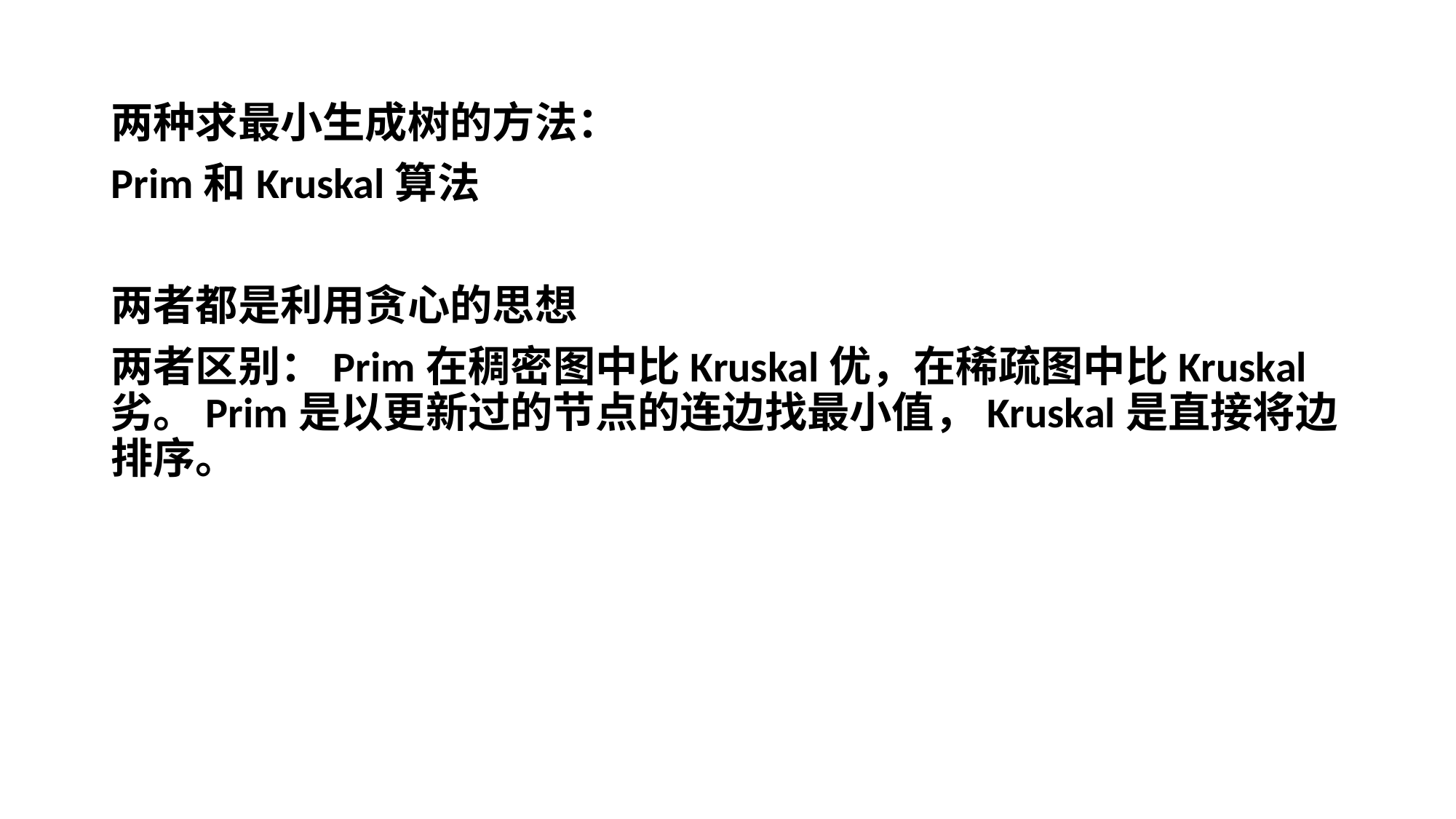

两种求最小生成树的方法：
Prim和Kruskal算法

两者都是利用贪心的思想
两者区别：Prim在稠密图中比Kruskal优，在稀疏图中比Kruskal劣。Prim是以更新过的节点的连边找最小值，Kruskal是直接将边排序。